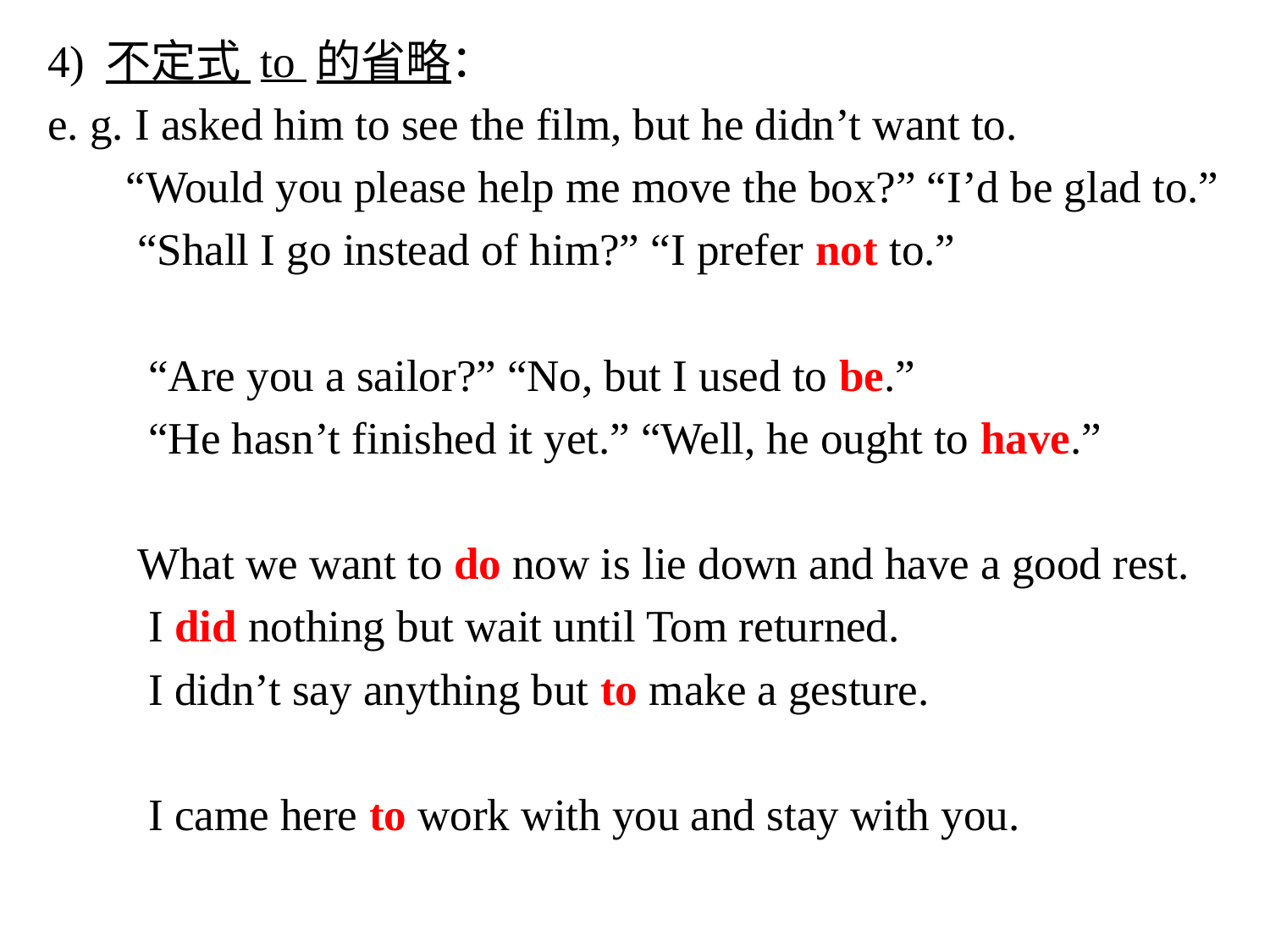

4) 不定式 to 的省略：
e. g. I asked him to see the film, but he didn’t want to.
       “Would you please help me move the box?” “I’d be glad to.”
        “Shall I go instead of him?” “I prefer not to.”

         “Are you a sailor?” “No, but I used to be.”
         “He hasn’t finished it yet.” “Well, he ought to have.”

        What we want to do now is lie down and have a good rest.
         I did nothing but wait until Tom returned.
         I didn’t say anything but to make a gesture.

         I came here to work with you and stay with you.